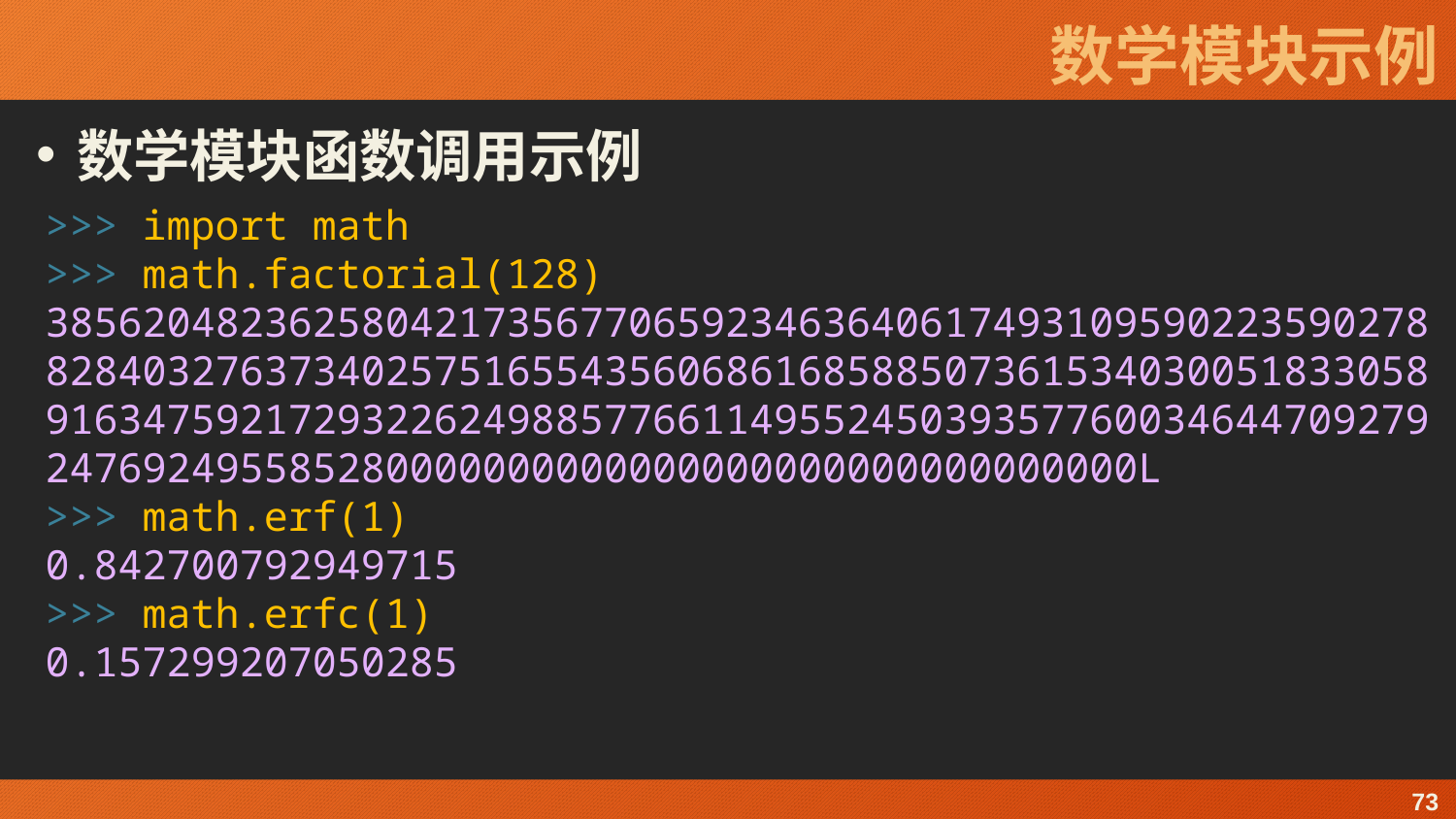

# 数学模块示例
数学模块函数调用示例
>>> import math
>>> math.factorial(128)
385620482362580421735677065923463640617493109590223590278828403276373402575165543560686168588507361534030051833058916347592172932262498857766114955245039357760034644709279247692495585280000000000000000000000000000000L
>>> math.erf(1)
0.842700792949715
>>> math.erfc(1)
0.157299207050285
73